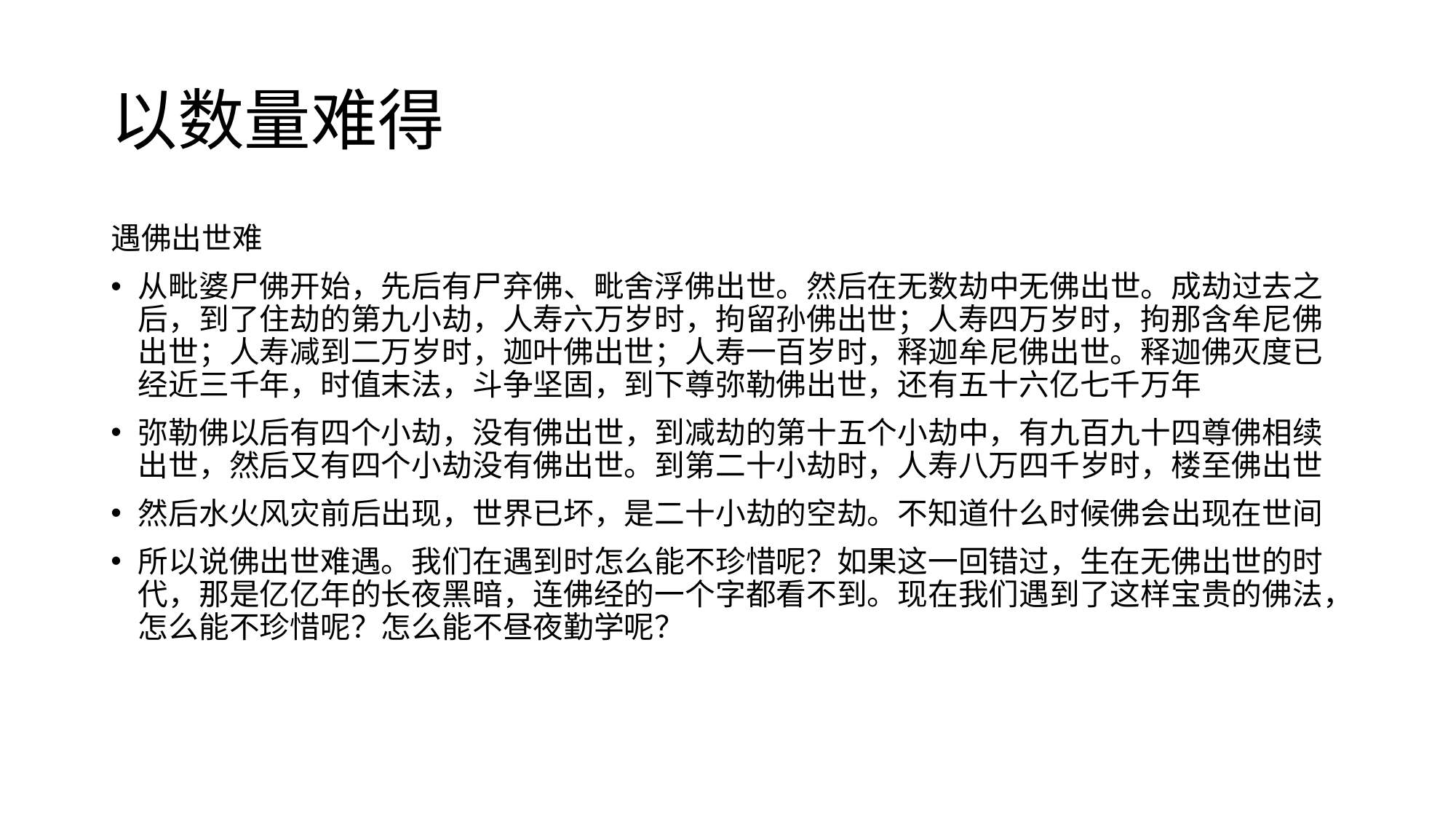

# 以数量难得
遇佛出世难
从毗婆尸佛开始，先后有尸弃佛、毗舍浮佛出世。然后在无数劫中无佛出世。成劫过去之后，到了住劫的第九小劫，人寿六万岁时，拘留孙佛出世；人寿四万岁时，拘那含牟尼佛出世；人寿减到二万岁时，迦叶佛出世；人寿一百岁时，释迦牟尼佛出世。释迦佛灭度已经近三千年，时值末法，斗争坚固，到下尊弥勒佛出世，还有五十六亿七千万年
弥勒佛以后有四个小劫，没有佛出世，到减劫的第十五个小劫中，有九百九十四尊佛相续出世，然后又有四个小劫没有佛出世。到第二十小劫时，人寿八万四千岁时，楼至佛出世
然后水火风灾前后出现，世界已坏，是二十小劫的空劫。不知道什么时候佛会出现在世间
所以说佛出世难遇。我们在遇到时怎么能不珍惜呢？如果这一回错过，生在无佛出世的时代，那是亿亿年的长夜黑暗，连佛经的一个字都看不到。现在我们遇到了这样宝贵的佛法，怎么能不珍惜呢？怎么能不昼夜勤学呢？